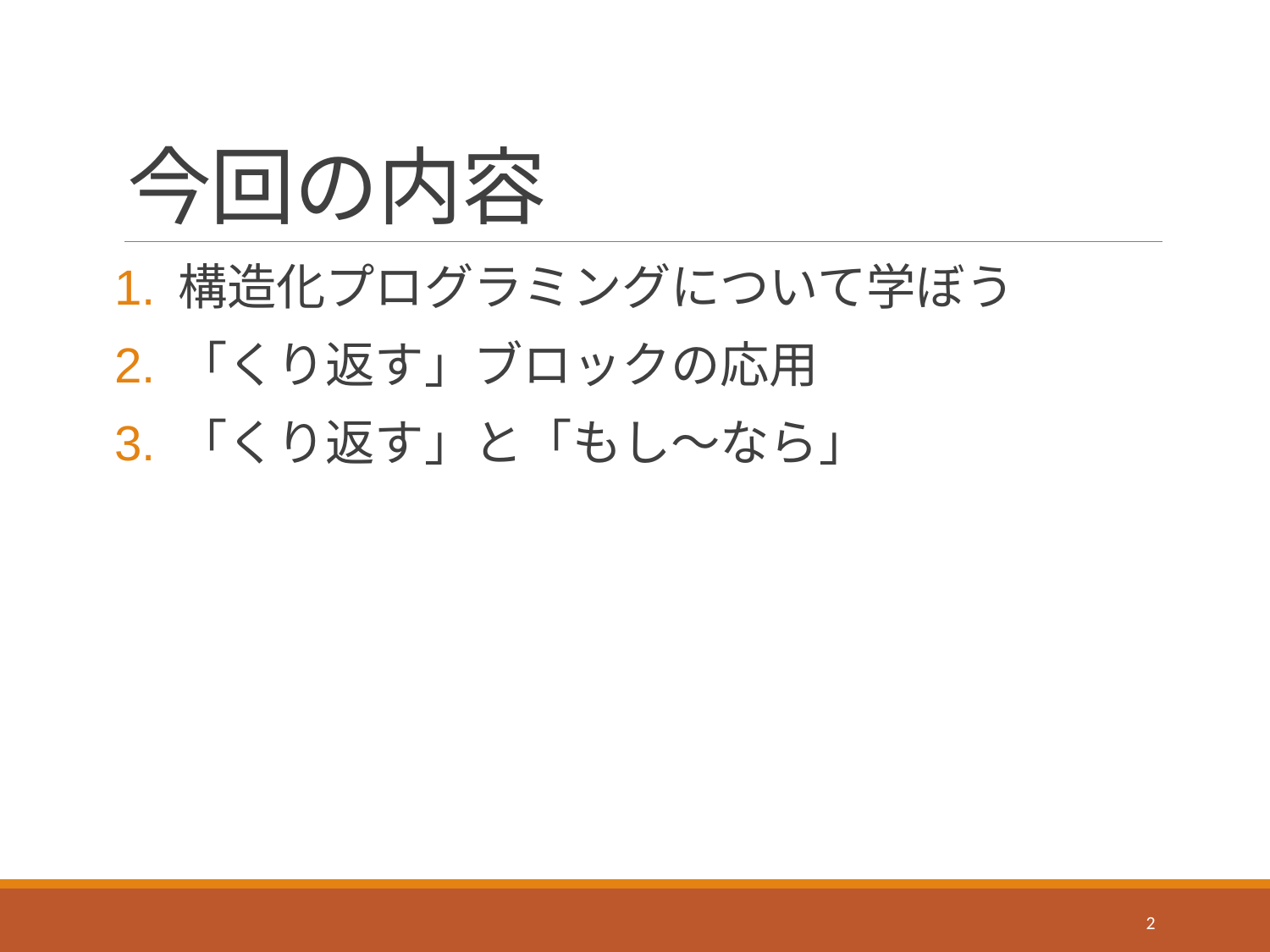

# 今回の内容
構造化プログラミングについて学ぼう
「くり返す」ブロックの応用
「くり返す」と「もし～なら」

2